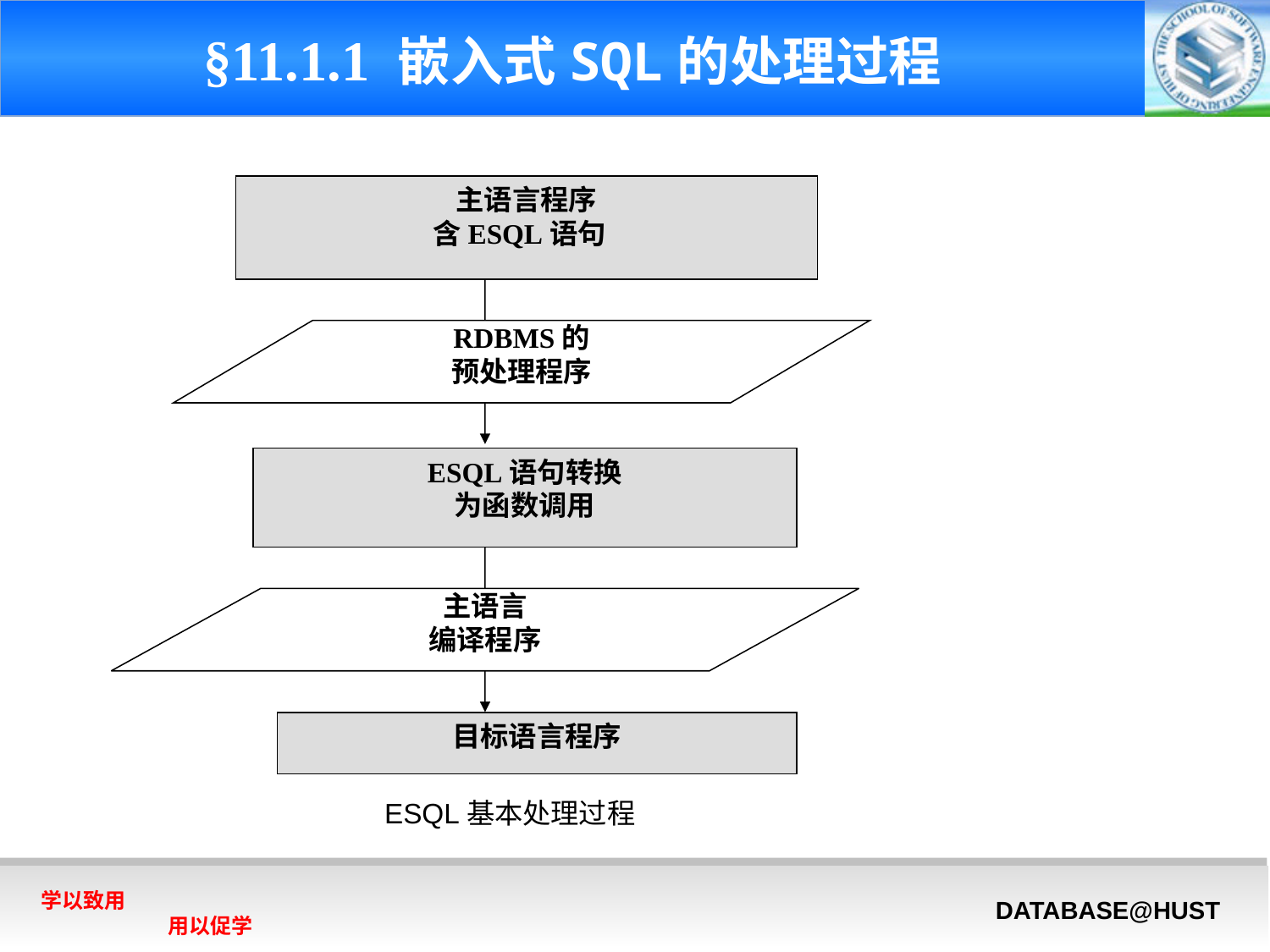

# §11.1.1 嵌入式SQL的处理过程
主语言程序
                            含ESQL语句

RDBMS的
预处理程序
ESQL语句转换
为函数调用

主语言
编译程序
目标语言程序
ESQL基本处理过程